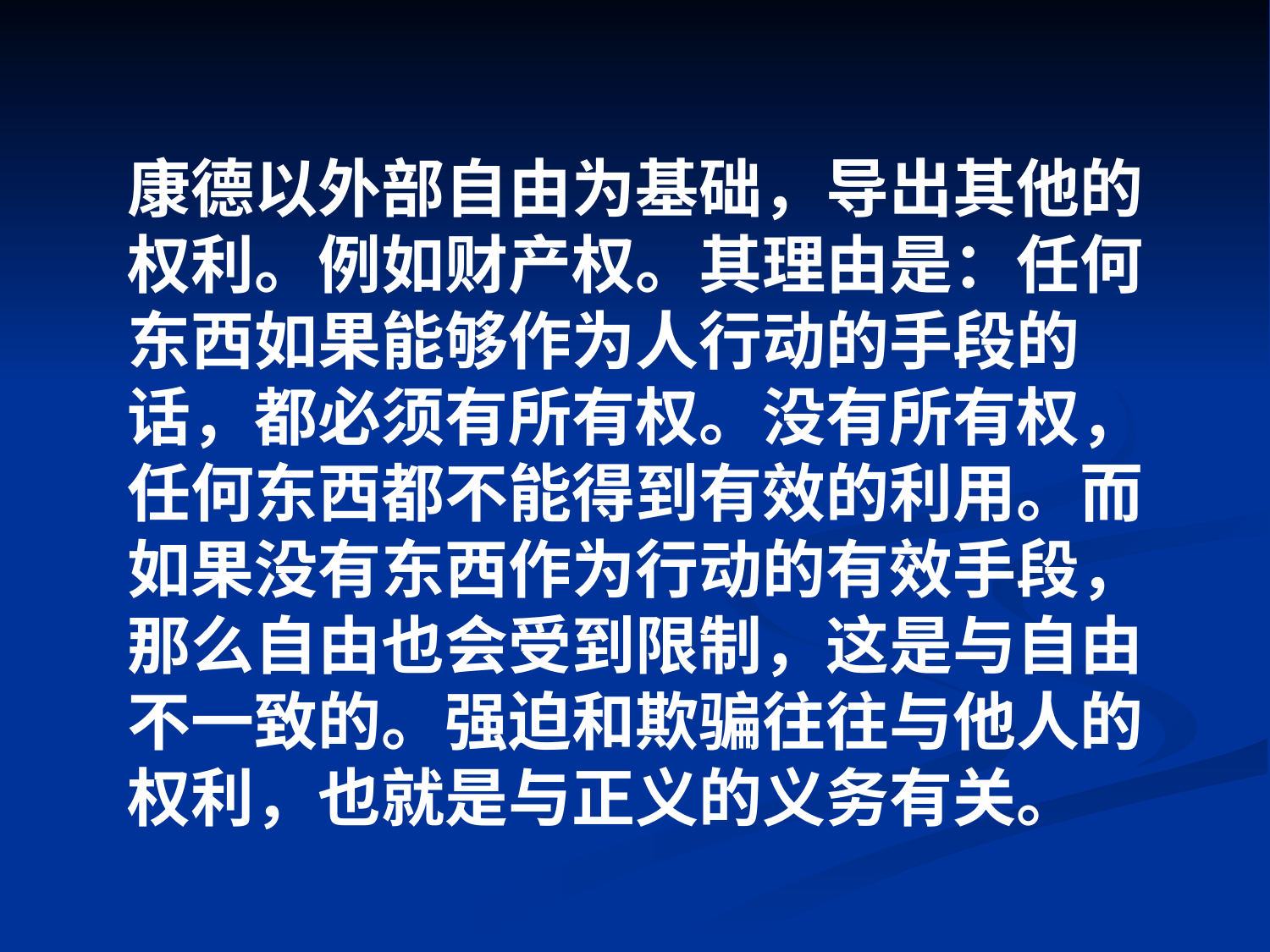

康德以外部自由为基础，导出其他的权利。例如财产权。其理由是：任何东西如果能够作为人行动的手段的话，都必须有所有权。没有所有权，任何东西都不能得到有效的利用。而如果没有东西作为行动的有效手段，那么自由也会受到限制，这是与自由不一致的。强迫和欺骗往往与他人的权利，也就是与正义的义务有关。